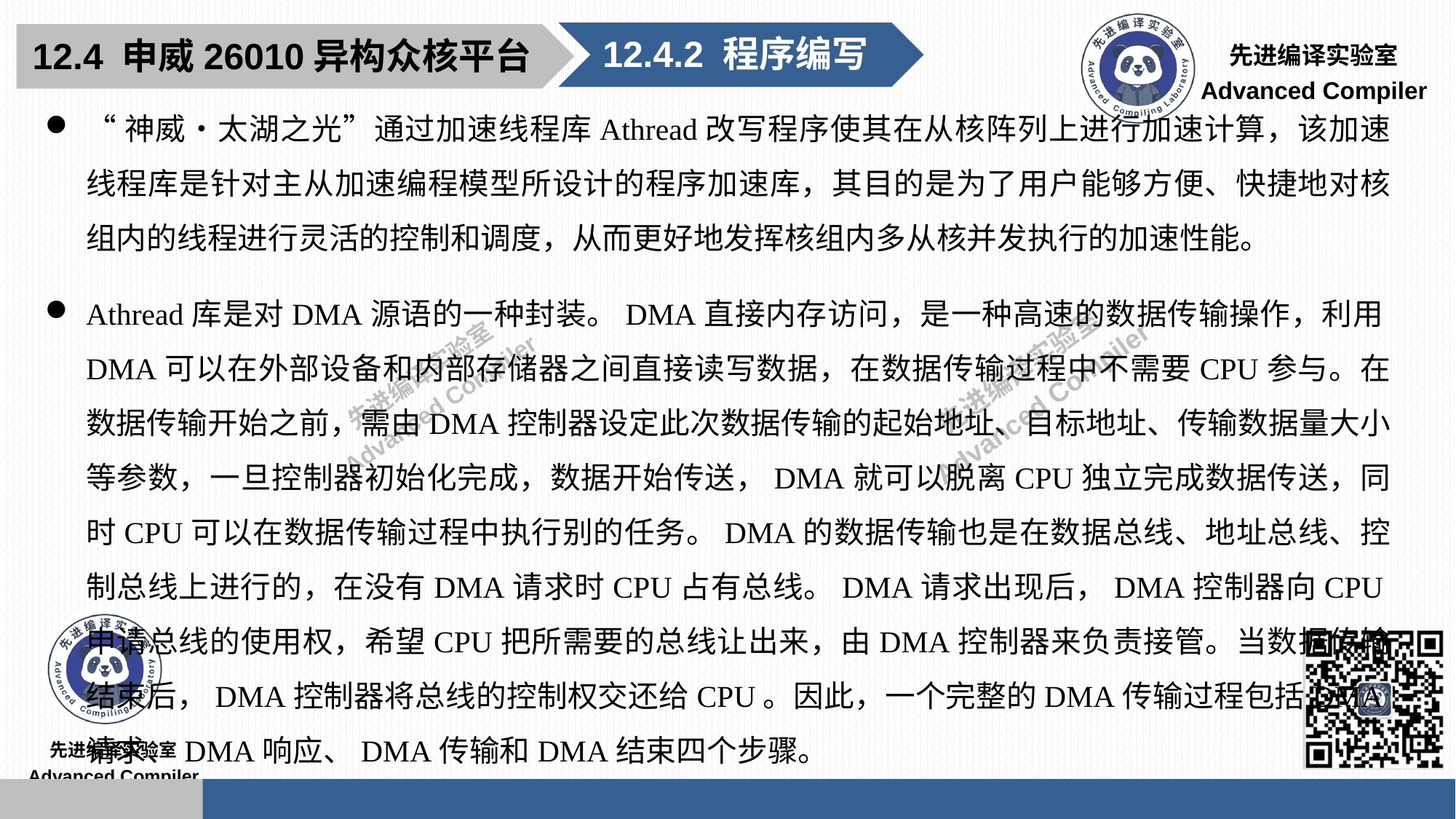

12.4.2 程序编写

12.4 申威26010异构众核平台
“神威•太湖之光”通过加速线程库Athread改写程序使其在从核阵列上进行加速计算，该加速线程库是针对主从加速编程模型所设计的程序加速库，其目的是为了用户能够方便、快捷地对核组内的线程进行灵活的控制和调度，从而更好地发挥核组内多从核并发执行的加速性能。
Athread库是对DMA源语的一种封装。DMA直接内存访问，是一种高速的数据传输操作，利用DMA可以在外部设备和内部存储器之间直接读写数据，在数据传输过程中不需要CPU参与。在数据传输开始之前，需由DMA控制器设定此次数据传输的起始地址、目标地址、传输数据量大小等参数，一旦控制器初始化完成，数据开始传送，DMA就可以脱离CPU独立完成数据传送，同时CPU可以在数据传输过程中执行别的任务。DMA的数据传输也是在数据总线、地址总线、控制总线上进行的，在没有DMA请求时CPU占有总线。DMA请求出现后，DMA控制器向CPU申请总线的使用权，希望CPU把所需要的总线让出来，由DMA控制器来负责接管。当数据传输结束后，DMA控制器将总线的控制权交还给CPU。因此，一个完整的DMA传输过程包括DMA请求、DMA响应、DMA传输和DMA结束四个步骤。